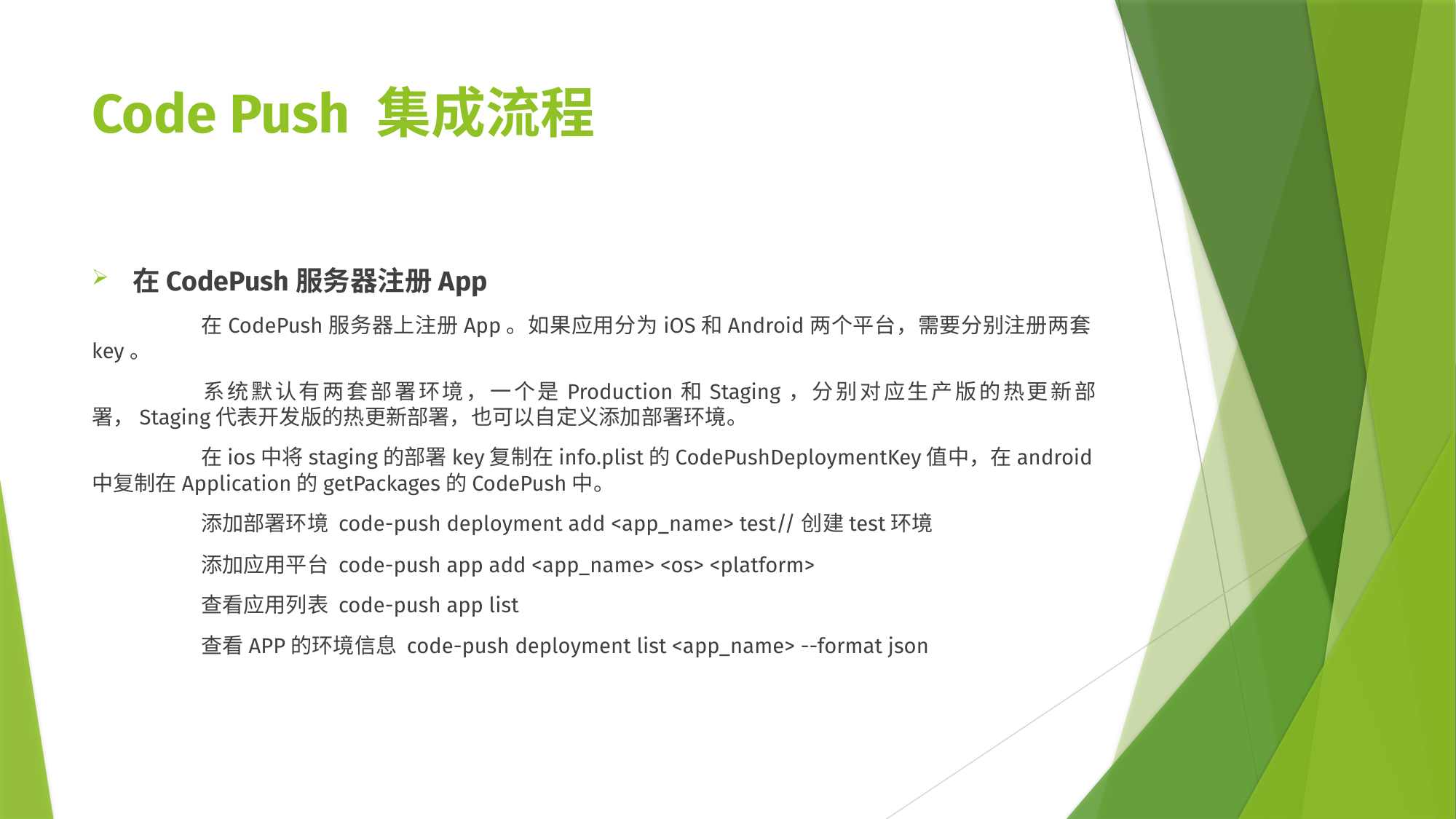

# Code Push 集成流程
在CodePush服务器注册App
	在CodePush服务器上注册App。如果应用分为iOS和Android两个平台，需要分别注册两套key。
	系统默认有两套部署环境，一个是Production和Staging，分别对应生产版的热更新部署，Staging代表开发版的热更新部署，也可以自定义添加部署环境。
	在ios中将staging的部署key复制在info.plist的CodePushDeploymentKey值中，在android中复制在Application的getPackages的CodePush中。
	添加部署环境 code-push deployment add <app_name> test//创建test环境
	添加应用平台 code-push app add <app_name> <os> <platform>
	查看应用列表 code-push app list
	查看APP的环境信息 code-push deployment list <app_name> --format json